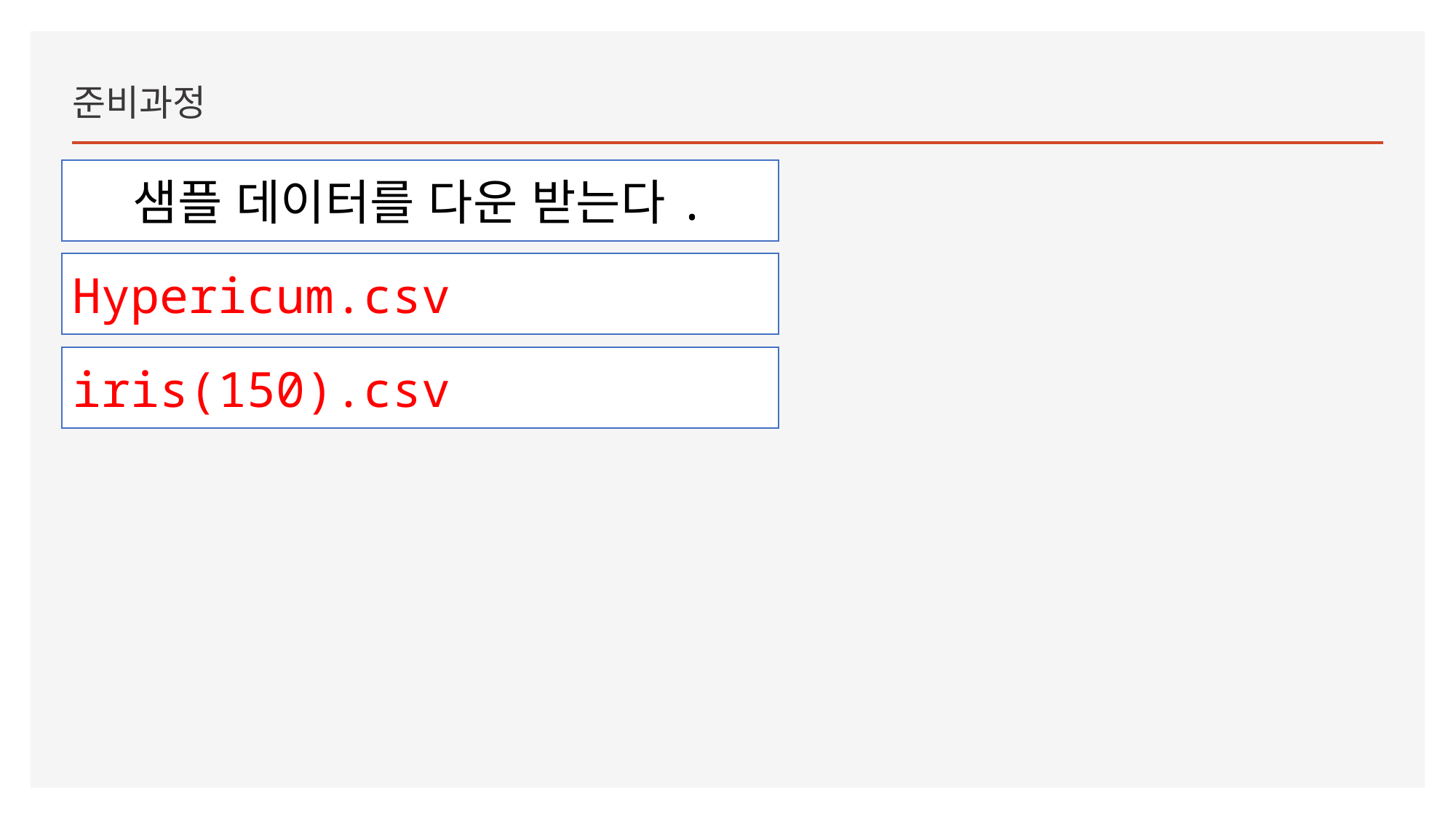

준비과정
샘플 데이터를 다운 받는다.
Hypericum.csv
iris(150).csv